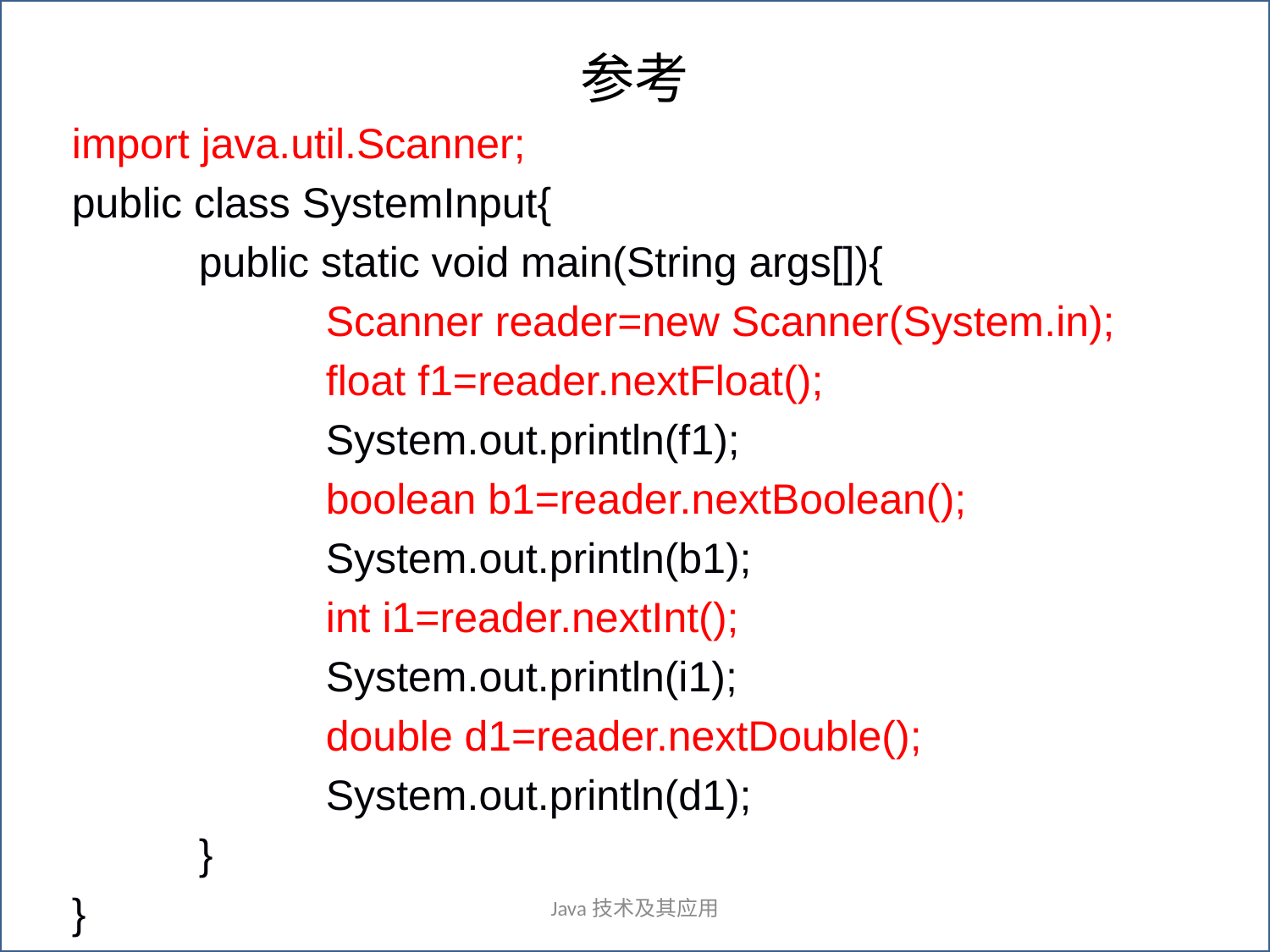

参考
import java.util.Scanner;
public class SystemInput{
	public static void main(String args[]){
		Scanner reader=new Scanner(System.in);
		float f1=reader.nextFloat();
		System.out.println(f1);
		boolean b1=reader.nextBoolean();
		System.out.println(b1);
		int i1=reader.nextInt();
		System.out.println(i1);
		double d1=reader.nextDouble();
		System.out.println(d1);
	}
}

Java技术及其应用